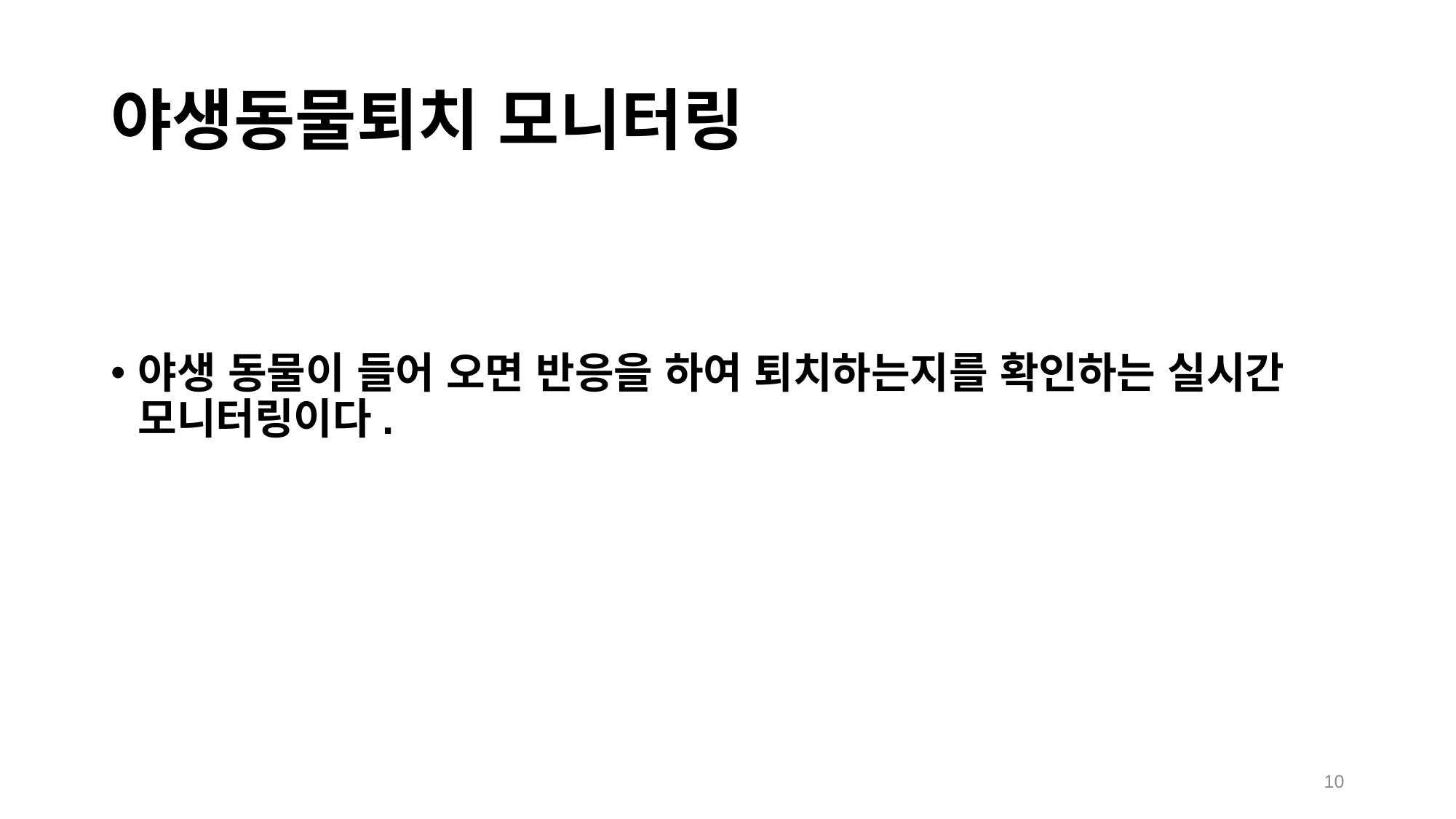

# 야생동물퇴치 모니터링
야생 동물이 들어 오면 반응을 하여 퇴치하는지를 확인하는 실시간 모니터링이다.
10